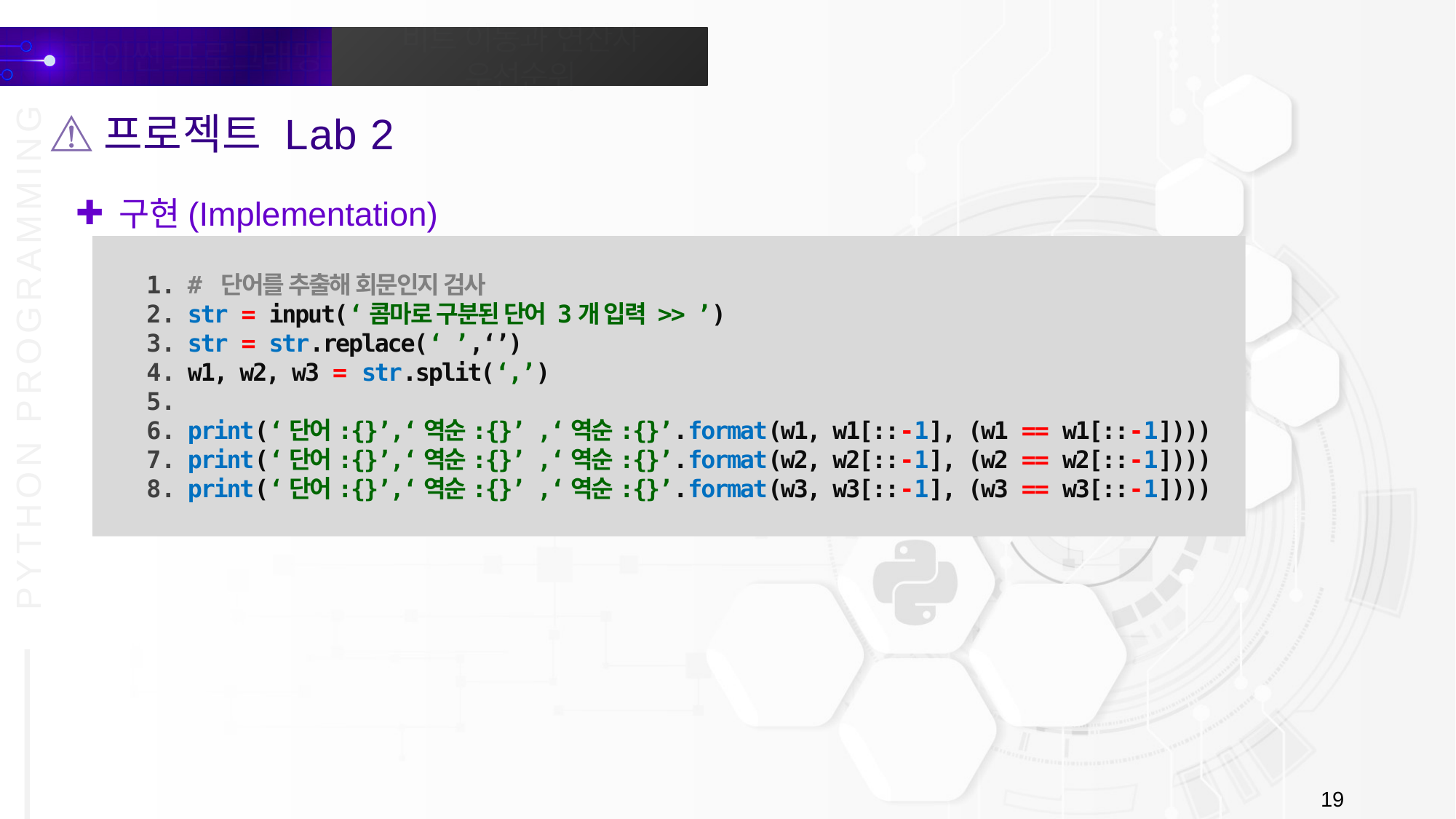

프로젝트 Lab 2
구현(Implementation)
# 단어를 추출해 회문인지 검사
str = input(‘콤마로 구분된 단어 3개 입력 >> ’)
str = str.replace(‘ ’,‘’)
w1, w2, w3 = str.split(‘,’)

print(‘단어:{}’,‘역순:{}’ ,‘역순:{}’.format(w1, w1[::-1], (w1 == w1[::-1])))
print(‘단어:{}’,‘역순:{}’ ,‘역순:{}’.format(w2, w2[::-1], (w2 == w2[::-1])))
print(‘단어:{}’,‘역순:{}’ ,‘역순:{}’.format(w3, w3[::-1], (w3 == w3[::-1])))
19